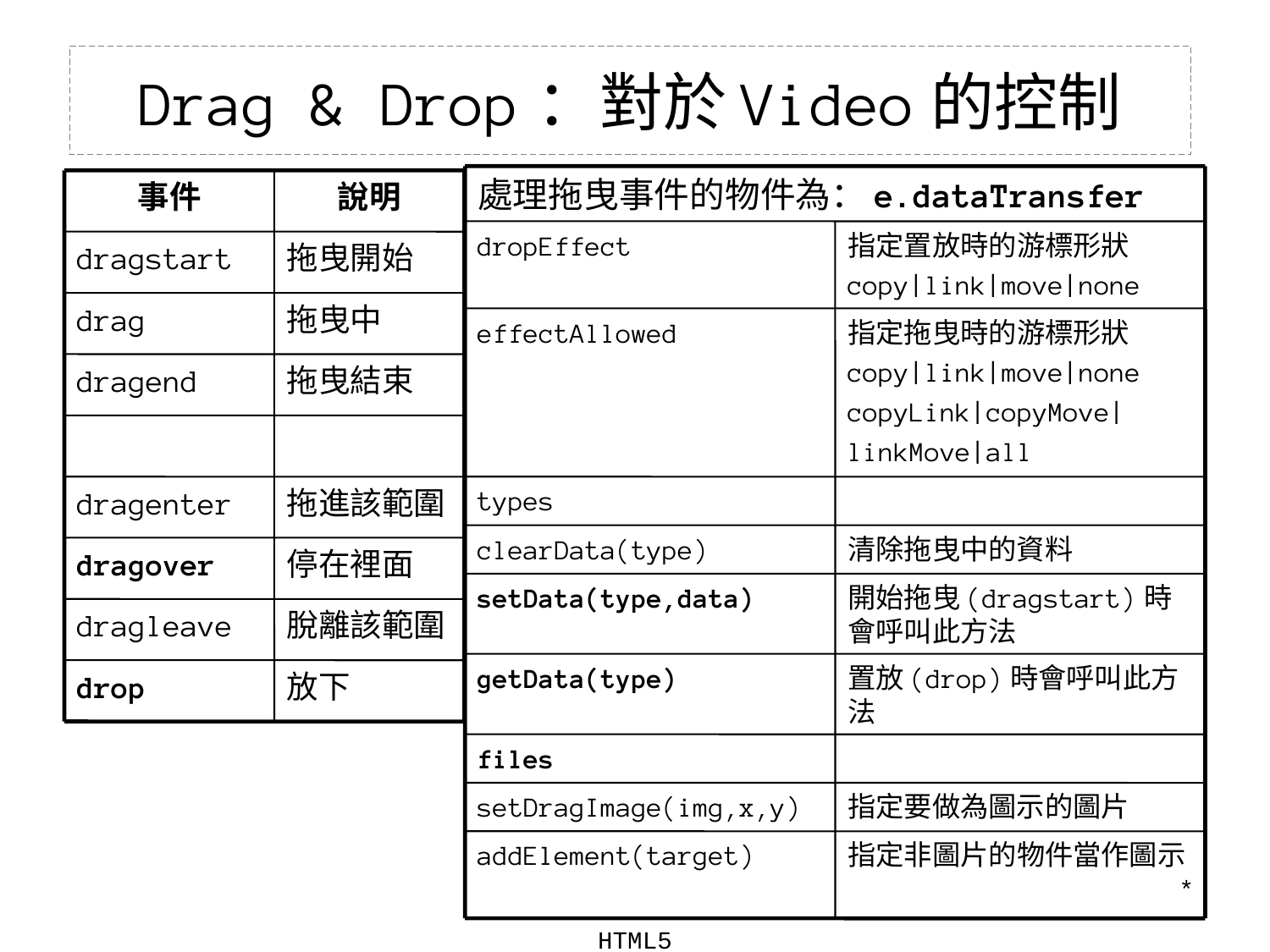

# Drag & Drop：對於Video的控制
處理拖曳事件的物件為：e.dataTransfer

dropEffect

指定置放時的游標形狀
copy|link|move|none

effectAllowed

指定拖曳時的游標形狀
copy|link|move|none
copyLink|copyMove|
linkMove|all
types

clearData(type)

清除拖曳中的資料
setData(type,data)

開始拖曳(dragstart)時會呼叫此方法
getData(type)

置放(drop)時會呼叫此方法
files

setDragImage(img,x,y)

指定要做為圖示的圖片
addElement(target)

指定非圖片的物件當作圖示

事件

說明

dragstart

拖曳開始
drag

拖曳中
dragend

拖曳結束

dragenter

拖進該範圍
dragover

停在裡面
dragleave

脫離該範圍
drop

放下

*
HTML5